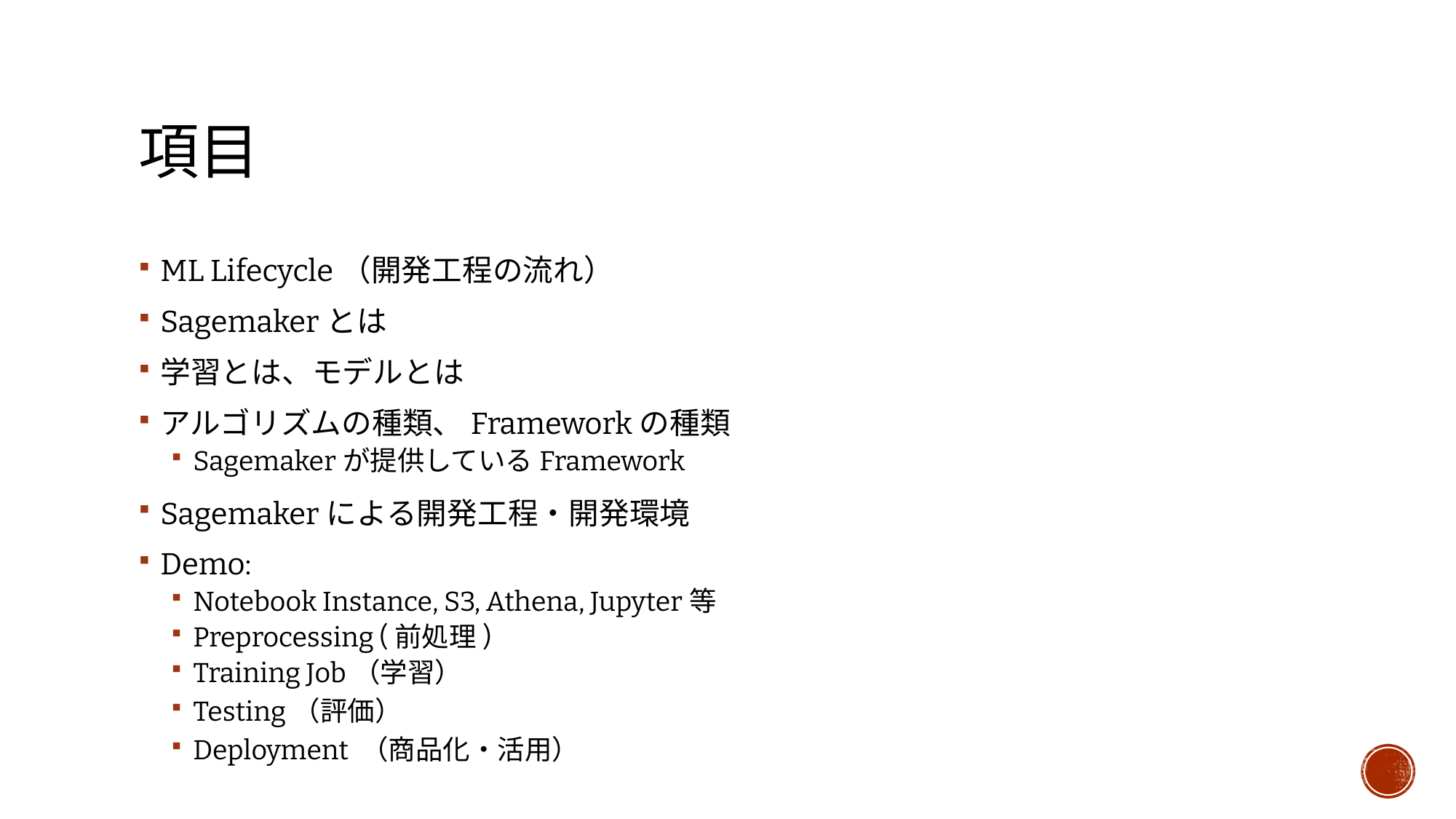

# 項目
ML Lifecycle（開発工程の流れ）
Sagemakerとは
学習とは、モデルとは
アルゴリズムの種類、Frameworkの種類
Sagemakerが提供しているFramework
Sagemakerによる開発工程・開発環境
Demo:
Notebook Instance, S3, Athena, Jupyter等
Preprocessing (前処理)
Training Job（学習）
Testing（評価）
Deployment （商品化・活用）